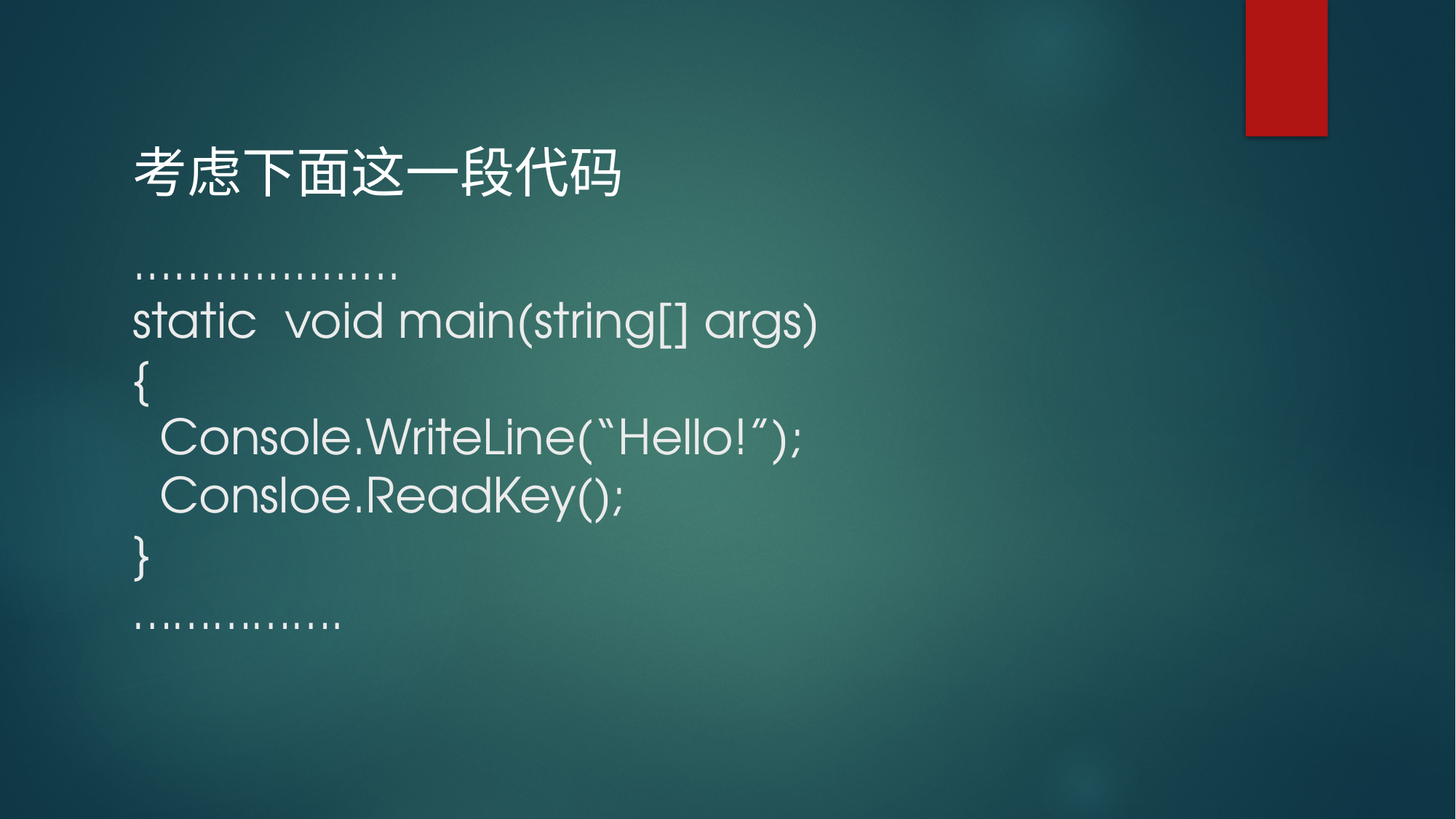

考虑下面这一段代码
# .................... static  void main(string[] args) { Console.WriteLine(“Hello!”); Consloe.ReadKey(); } …………….